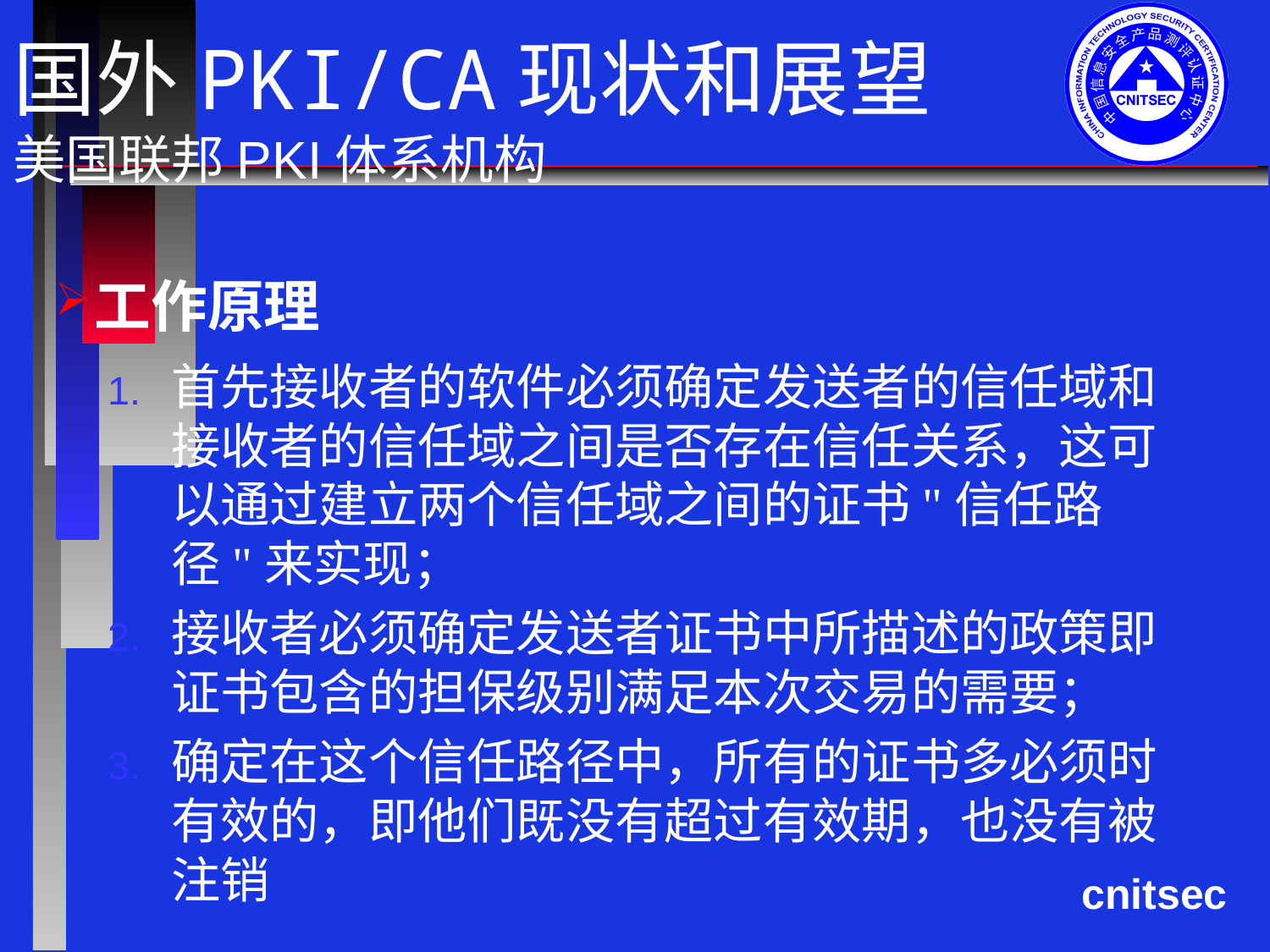

# 国外PKI/CA现状和展望 美国联邦PKI体系机构
工作原理
首先接收者的软件必须确定发送者的信任域和接收者的信任域之间是否存在信任关系，这可以通过建立两个信任域之间的证书"信任路径"来实现；
接收者必须确定发送者证书中所描述的政策即证书包含的担保级别满足本次交易的需要；
确定在这个信任路径中，所有的证书多必须时有效的，即他们既没有超过有效期，也没有被注销